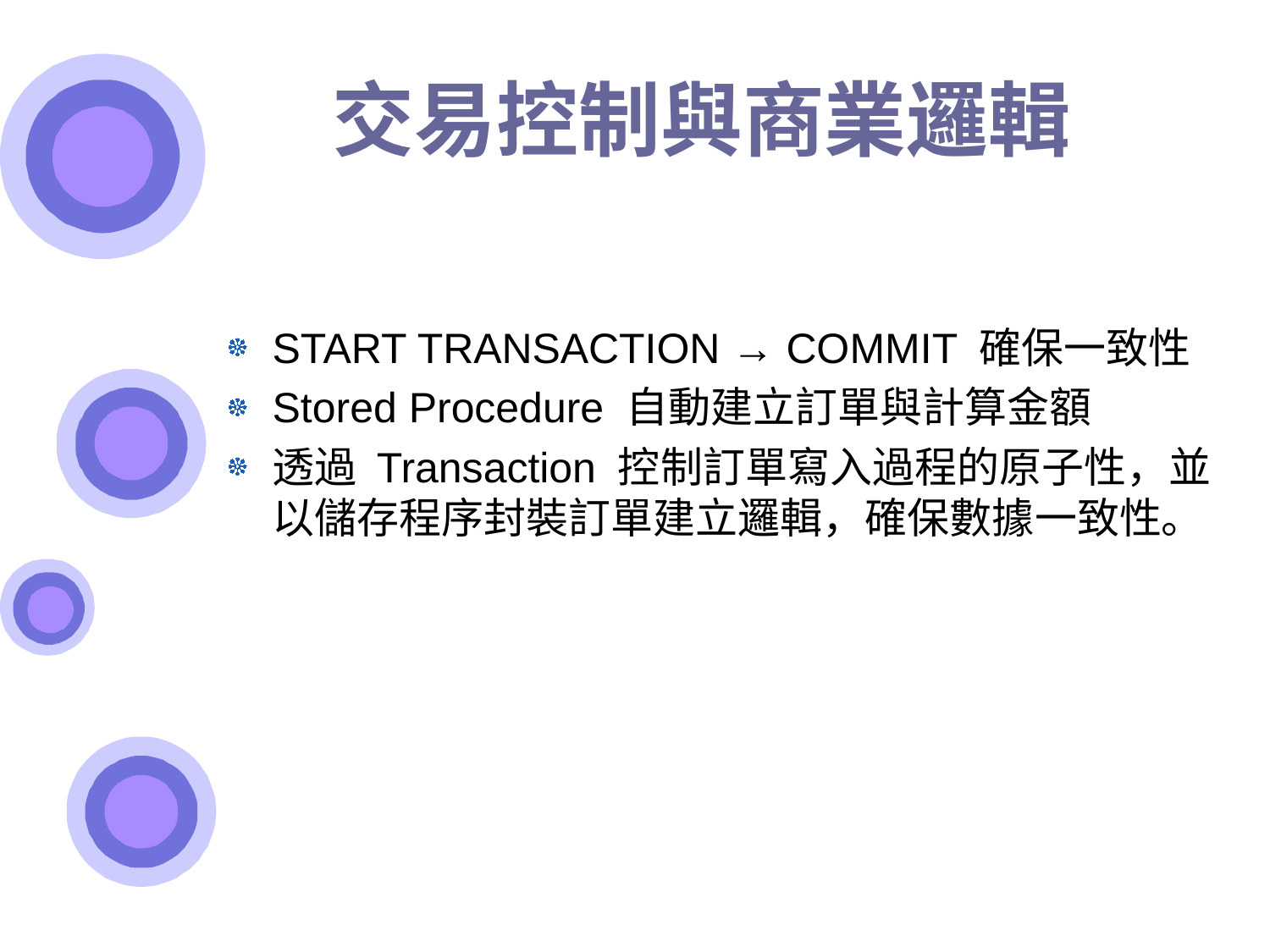

# 交易控制與商業邏輯
START TRANSACTION → COMMIT 確保一致性
Stored Procedure 自動建立訂單與計算金額
透過 Transaction 控制訂單寫入過程的原子性，並以儲存程序封裝訂單建立邏輯，確保數據一致性。